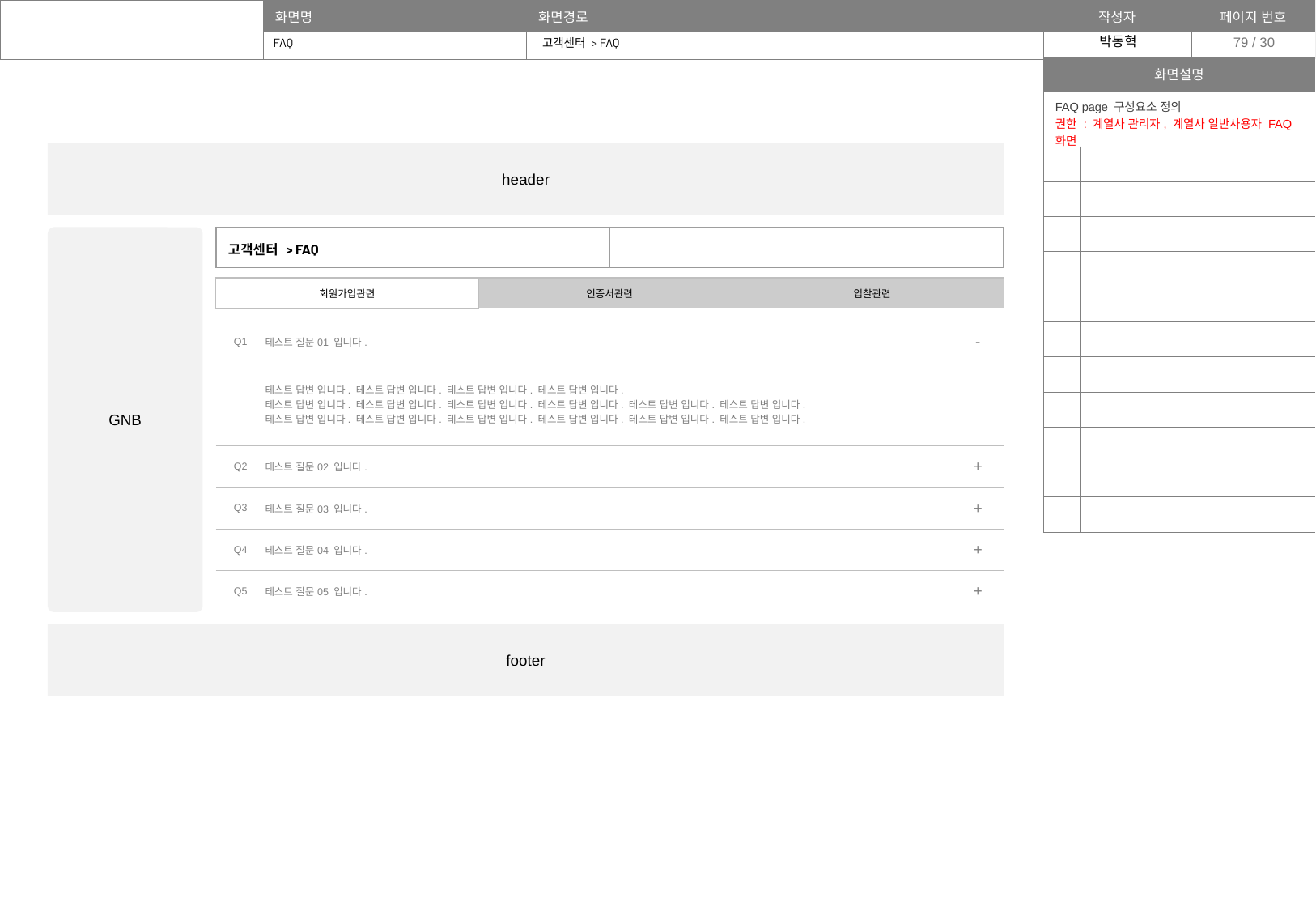

79
FAQ
고객센터 > FAQ
| 화면설명 |  |
| --- | --- |
| FAQ page 구성요소 정의 권한 : 계열사 관리자, 계열사 일반사용자 FAQ 화면 |  |
|  |  |
|  |  |
|  |  |
|  |  |
|  |  |
|  |  |
|  |  |
|  |  |
|  |  |
|  |  |
|  |  |
header
GNB
| 고객센터 > FAQ |  |
| --- | --- |
| 회원가입관련 | 인증서관련 | 입찰관련 |
| --- | --- | --- |
| Q1 | 테스트 질문01 입니다. | - |
| --- | --- | --- |
|  | 테스트 답변 입니다. 테스트 답변 입니다. 테스트 답변 입니다. 테스트 답변 입니다. 테스트 답변 입니다. 테스트 답변 입니다. 테스트 답변 입니다. 테스트 답변 입니다. 테스트 답변 입니다. 테스트 답변 입니다. 테스트 답변 입니다. 테스트 답변 입니다. 테스트 답변 입니다. 테스트 답변 입니다. 테스트 답변 입니다. 테스트 답변 입니다. |  |
| Q2 | 테스트 질문02 입니다. | + |
| Q3 | 테스트 질문03 입니다. | + |
| Q4 | 테스트 질문04 입니다. | + |
| Q5 | 테스트 질문05 입니다. | + |
footer